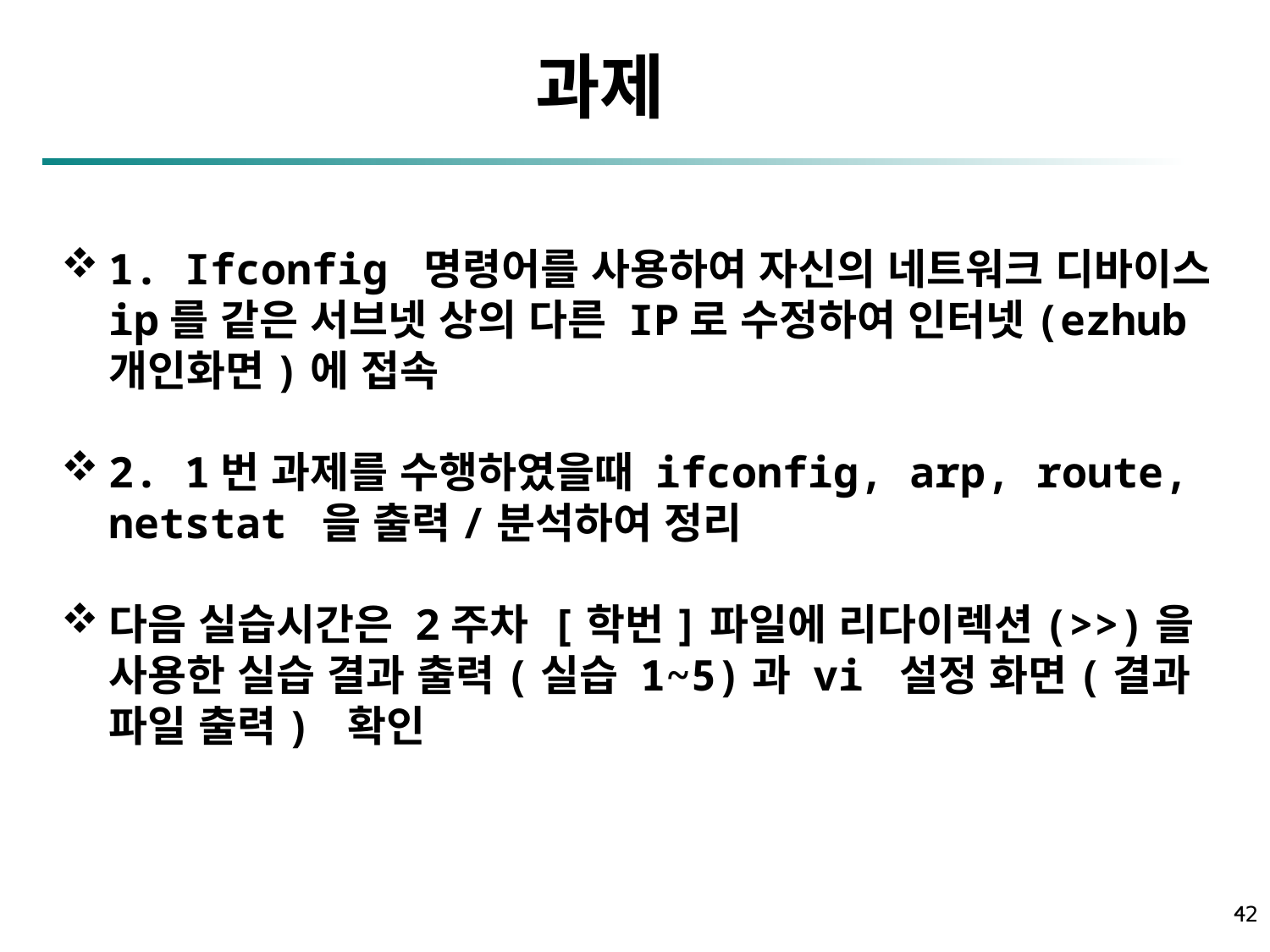

파일 편집 : VI 에디터
과제
1. Ifconfig 명령어를 사용하여 자신의 네트워크 디바이스 ip를 같은 서브넷 상의 다른 IP로 수정하여 인터넷(ezhub 개인화면)에 접속

2. 1번 과제를 수행하였을때 ifconfig, arp, route, netstat 을 출력/분석하여 정리

다음 실습시간은 2주차 [학번]파일에 리다이렉션(>>)을 사용한 실습 결과 출력(실습 1~5)과 vi 설정 화면(결과 파일 출력) 확인

42